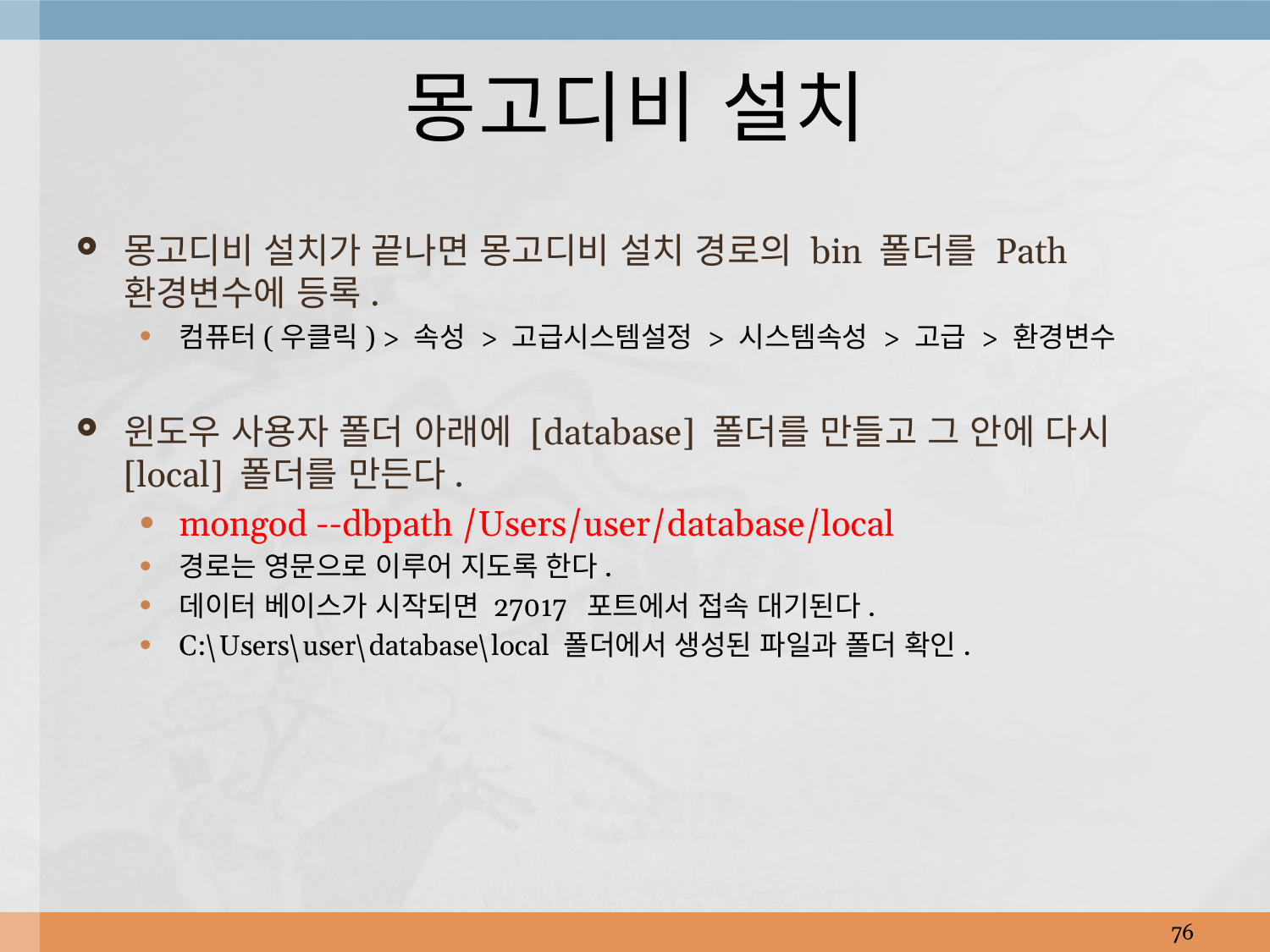

# 몽고디비 설치
몽고디비 설치가 끝나면 몽고디비 설치 경로의 bin 폴더를 Path환경변수에 등록.
컴퓨터(우클릭) > 속성 > 고급시스템설정 > 시스템속성 > 고급 > 환경변수

윈도우 사용자 폴더 아래에 [database] 폴더를 만들고 그 안에 다시 [local] 폴더를 만든다.
mongod --dbpath /Users/user/database/local
경로는 영문으로 이루어 지도록 한다.
데이터 베이스가 시작되면 27017  포트에서 접속 대기된다.
C:\Users\user\database\local 폴더에서 생성된 파일과 폴더 확인.

76